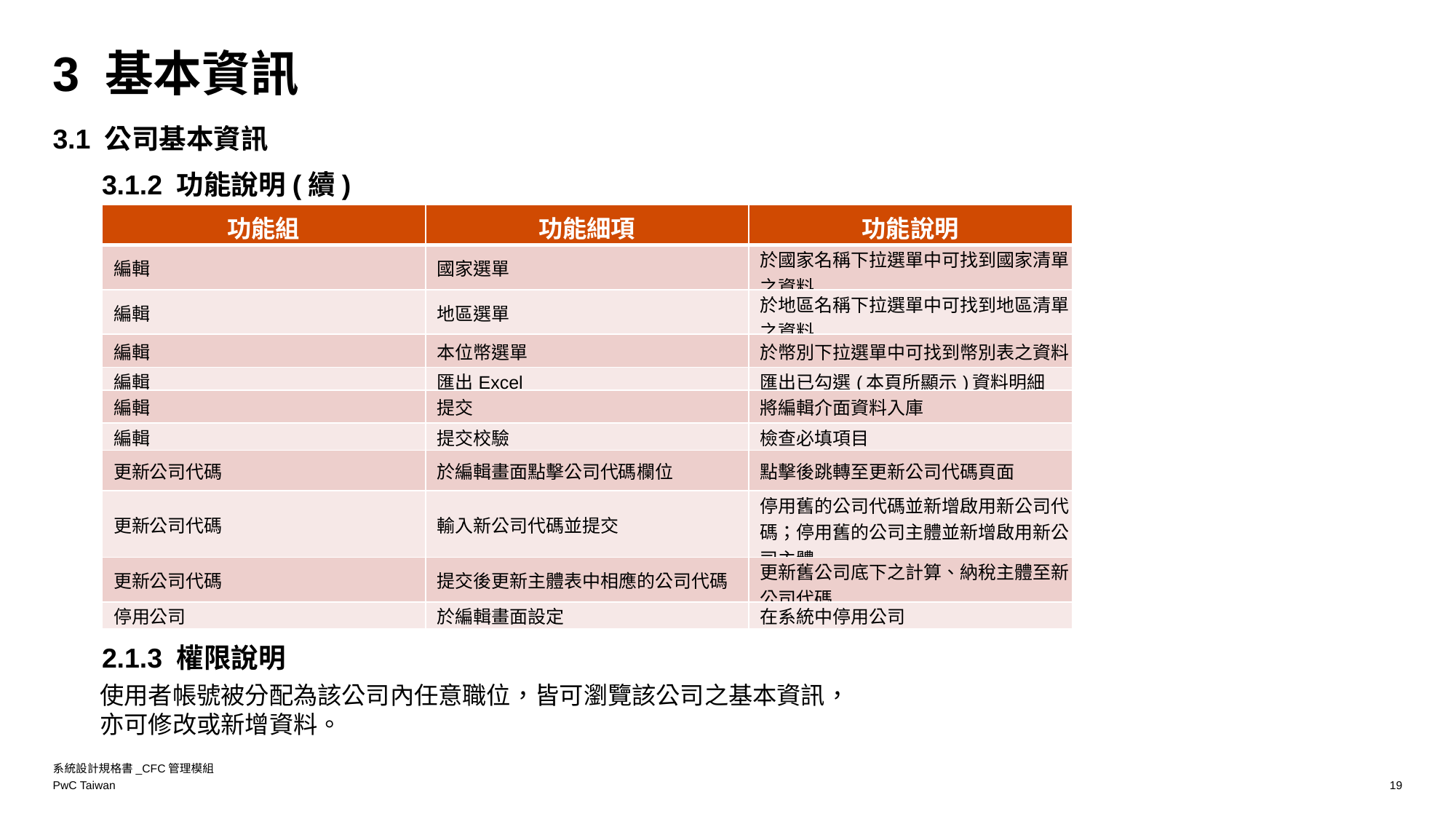

# 3 基本資訊
3.1 公司基本資訊
3.1.2 功能說明(續)
| 功能組 | 功能細項 | 功能說明 |
| --- | --- | --- |
| 編輯 | 國家選單 | 於國家名稱下拉選單中可找到國家清單之資料 |
| 編輯 | 地區選單 | 於地區名稱下拉選單中可找到地區清單之資料 |
| 編輯 | 本位幣選單 | 於幣別下拉選單中可找到幣別表之資料 |
| 編輯 | 匯出Excel | 匯出已勾選(本頁所顯示)資料明細 |
| 編輯 | 提交 | 將編輯介面資料入庫 |
| 編輯 | 提交校驗 | 檢查必填項目 |
| 更新公司代碼 | 於編輯畫面點擊公司代碼欄位 | 點擊後跳轉至更新公司代碼頁面 |
| 更新公司代碼 | 輸入新公司代碼並提交 | 停用舊的公司代碼並新增啟用新公司代碼；停用舊的公司主體並新增啟用新公司主體 |
| 更新公司代碼 | 提交後更新主體表中相應的公司代碼 | 更新舊公司底下之計算、納稅主體至新公司代碼 |
| 停用公司 | 於編輯畫面設定 | 在系統中停用公司 |
2.1.3 權限說明
使用者帳號被分配為該公司內任意職位，皆可瀏覽該公司之基本資訊，亦可修改或新增資料。
系統設計規格書_CFC管理模組
19